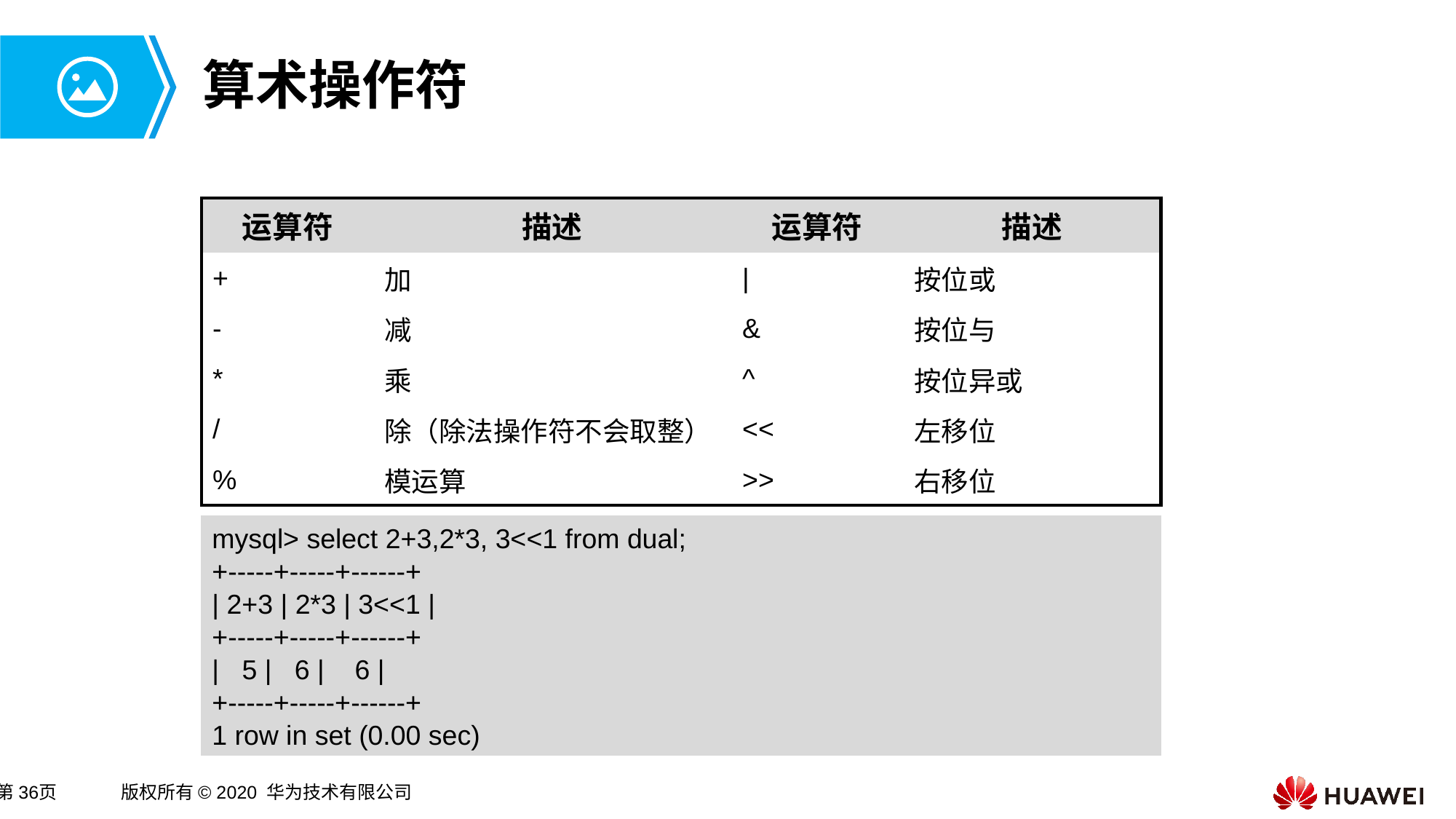

# 算术操作符

| 运算符 | 描述 | 运算符 | 描述 |
| --- | --- | --- | --- |
| + | 加 | | | 按位或 |
| - | 减 | & | 按位与 |
| \* | 乘 | ^ | 按位异或 |
| / | 除（除法操作符不会取整） | << | 左移位 |
| % | 模运算 | >> | 右移位 |
mysql> select 2+3,2*3, 3<<1 from dual;
+-----+-----+------+
| 2+3 | 2*3 | 3<<1 |
+-----+-----+------+
|   5 |   6 |    6 |
+-----+-----+------+
1 row in set (0.00 sec)